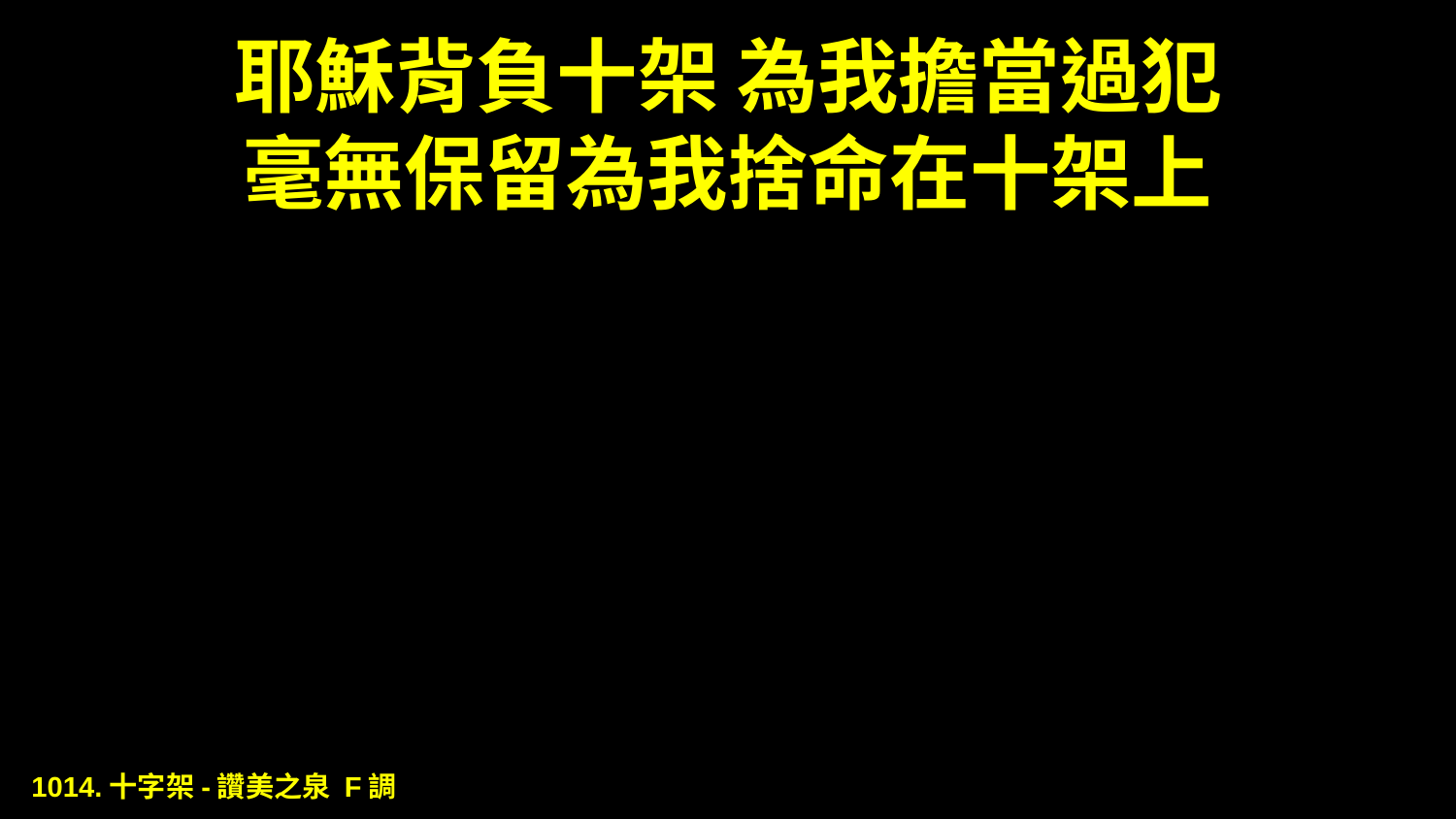

# 耶穌背負十架 為我擔當過犯 毫無保留為我捨命在十架上
1014.十字架-讚美之泉 F調